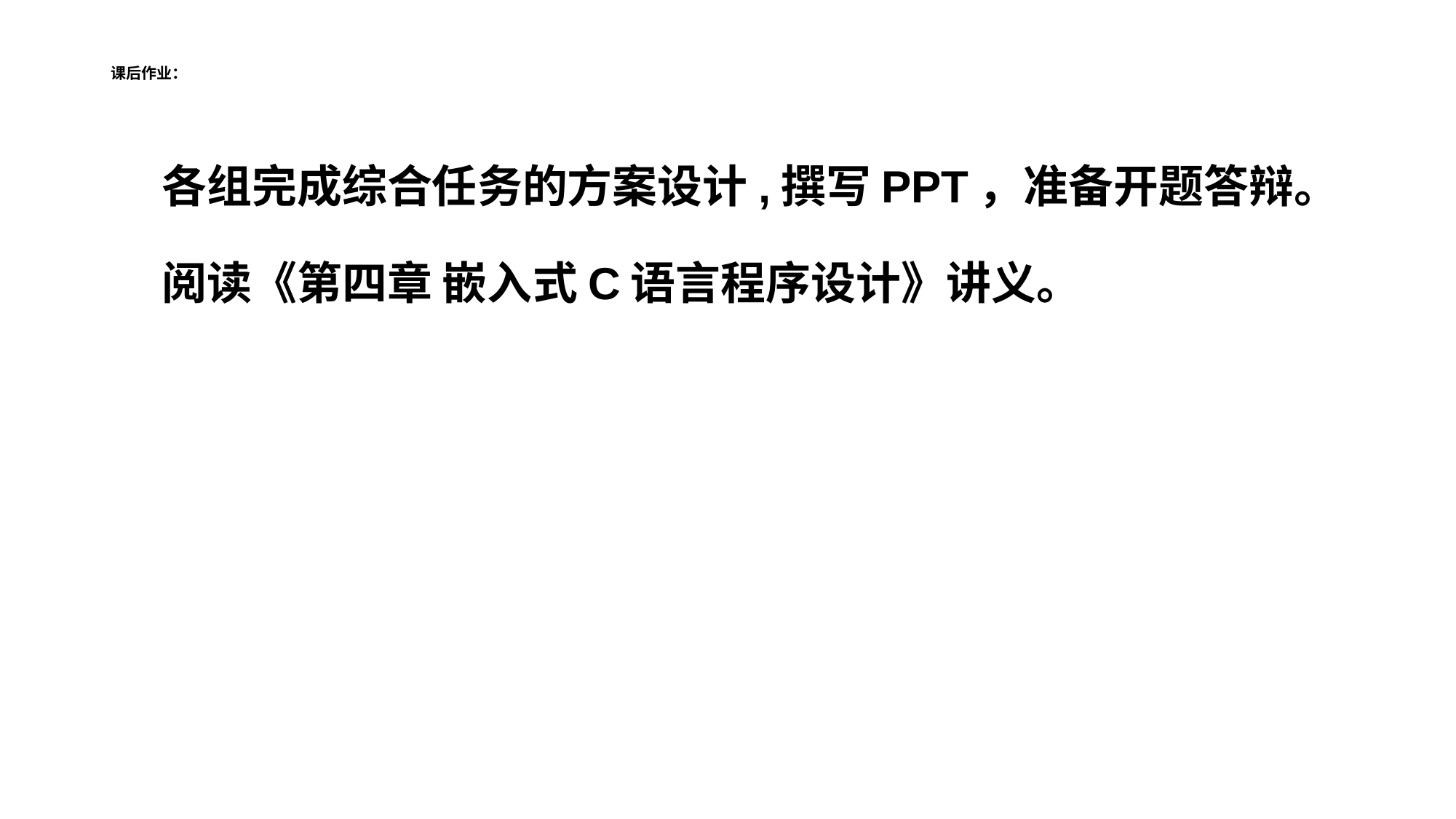

# 课后作业：
    各组完成综合任务的方案设计,撰写PPT，准备开题答辩。
    阅读《第四章 嵌入式C语言程序设计》讲义。